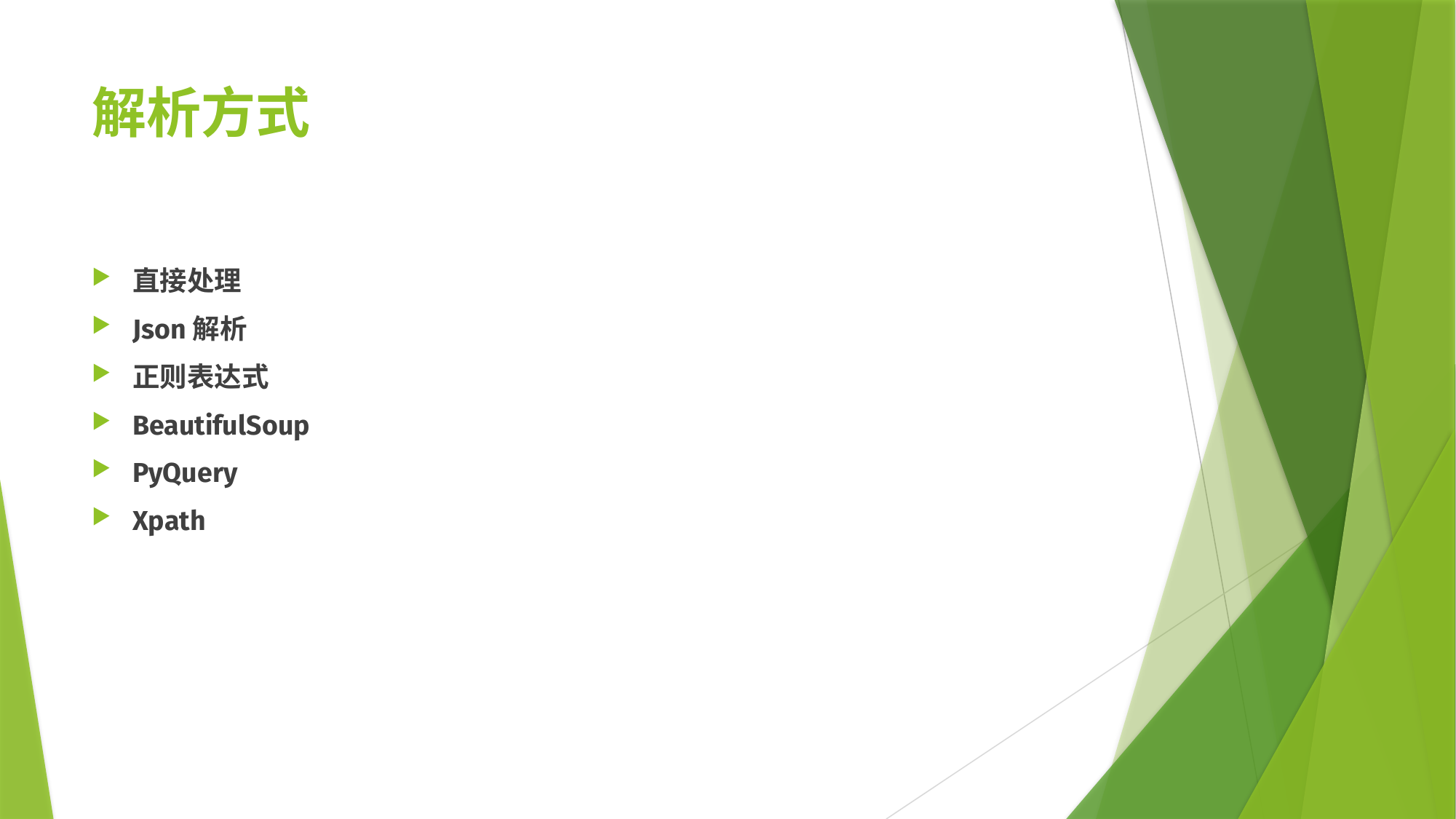

# 解析方式
直接处理
Json解析
正则表达式
BeautifulSoup
PyQuery
Xpath